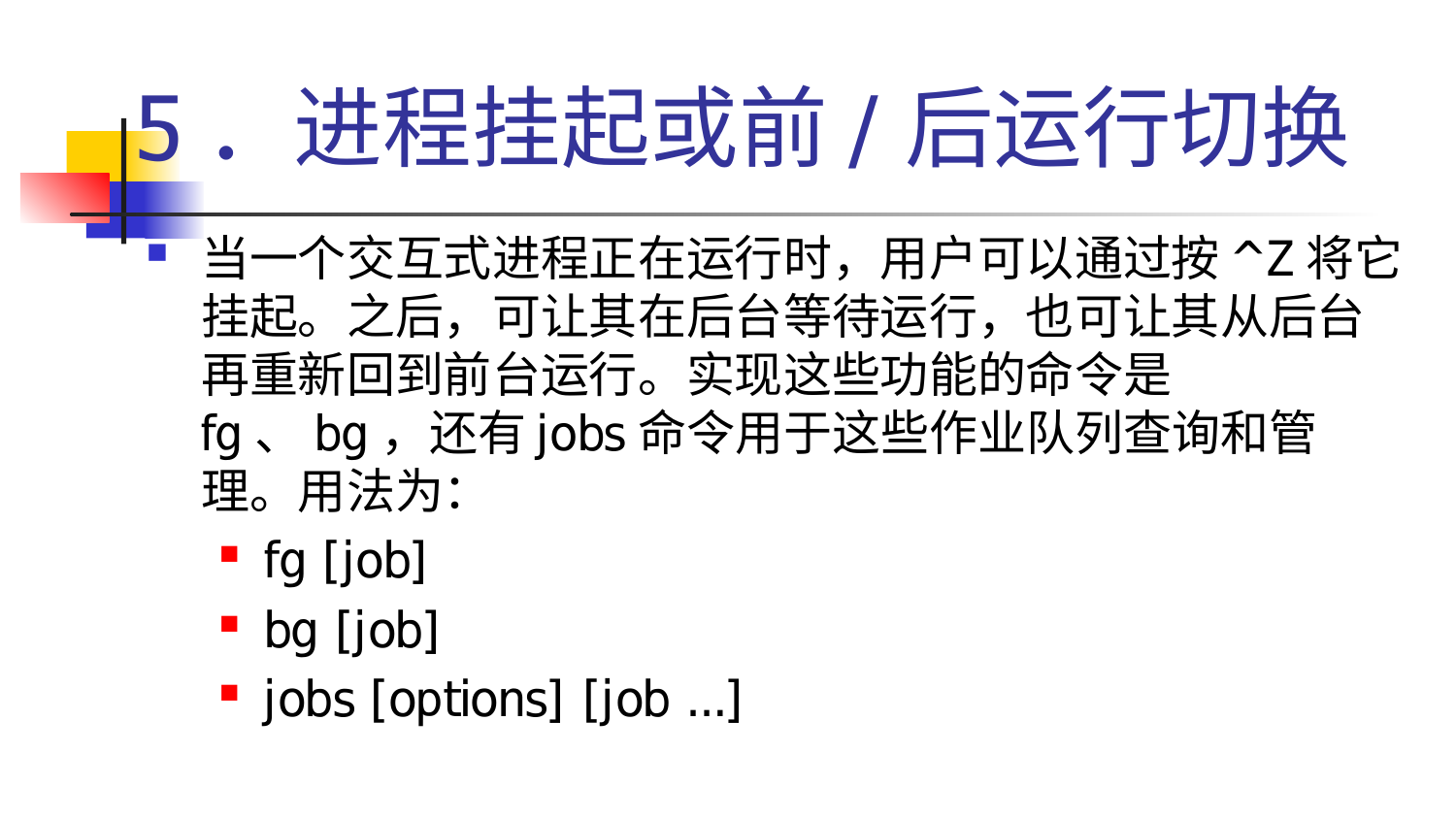

# 5．进程挂起或前/后运行切换
当一个交互式进程正在运行时，用户可以通过按^Z将它挂起。之后，可让其在后台等待运行，也可让其从后台再重新回到前台运行。实现这些功能的命令是fg、bg，还有jobs命令用于这些作业队列查询和管理。用法为：
fg [job]
bg [job]
jobs [options] [job …]